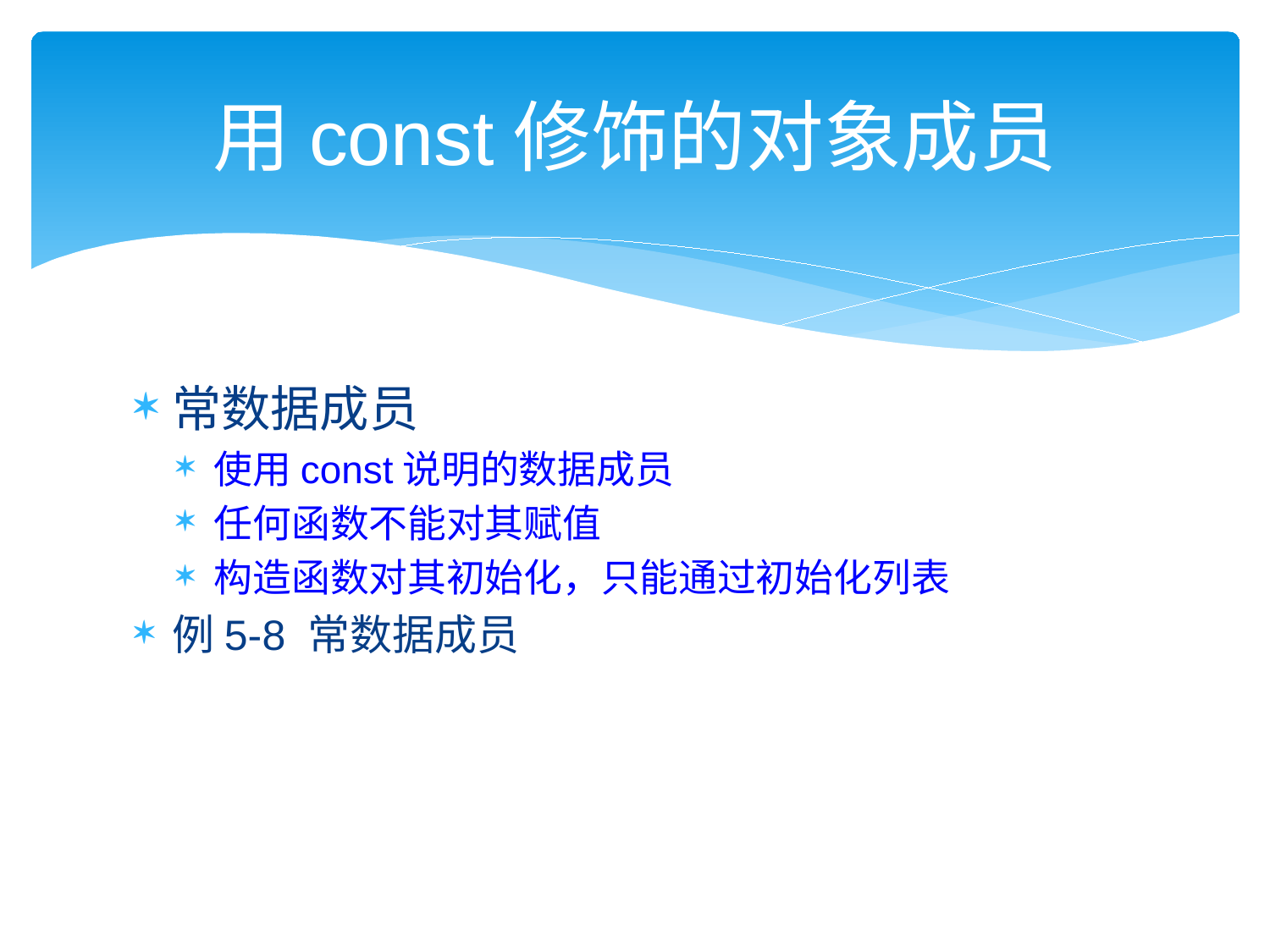

# 用const修饰的对象成员
常数据成员
使用const说明的数据成员
任何函数不能对其赋值
构造函数对其初始化，只能通过初始化列表
例5-8 常数据成员